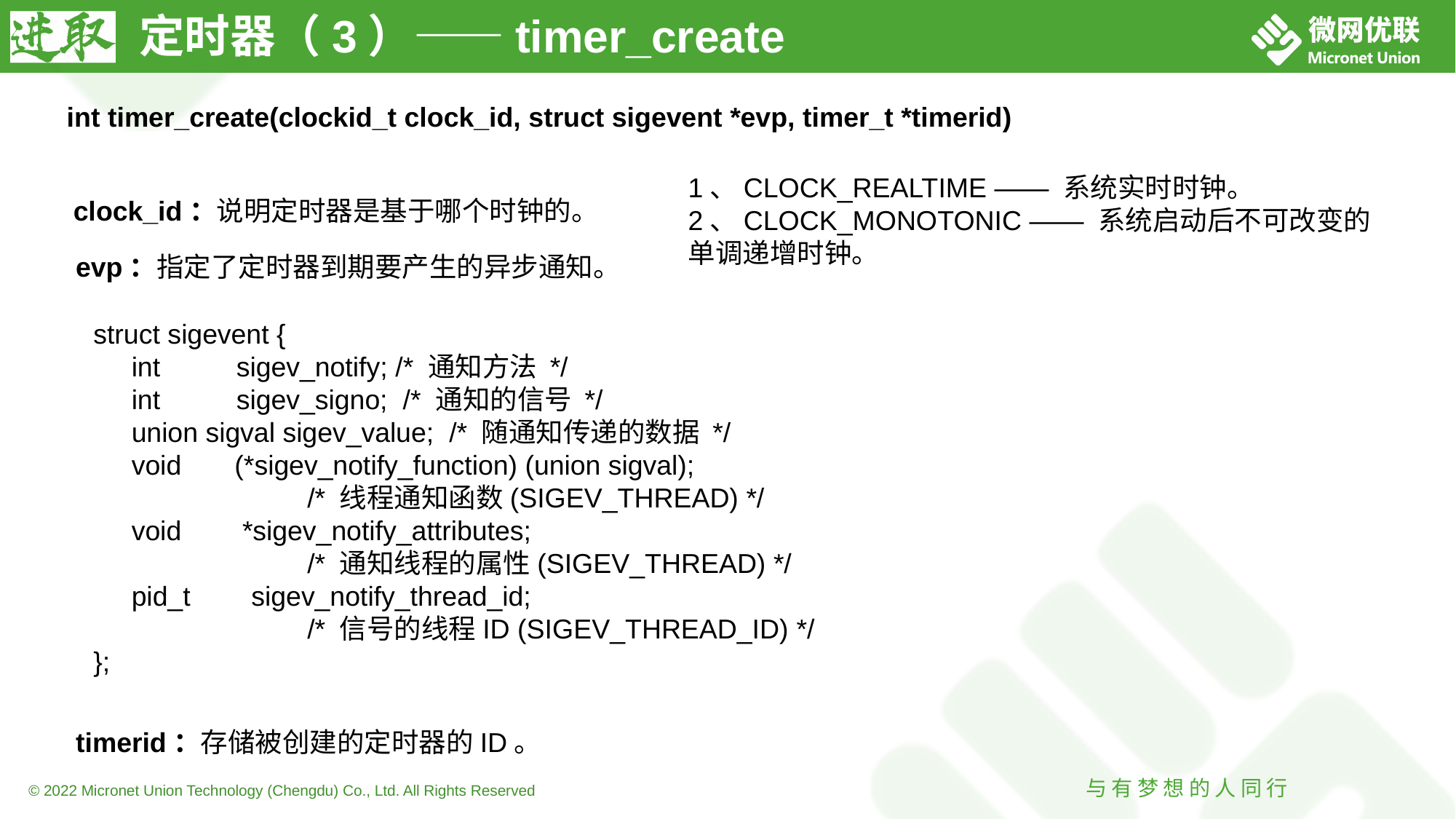

定时器（3）——timer_create
int timer_create(clockid_t clock_id, struct sigevent *evp, timer_t *timerid)
1、CLOCK_REALTIME —— 系统实时时钟。
2、CLOCK_MONOTONIC —— 系统启动后不可改变的单调递增时钟。
clock_id：说明定时器是基于哪个时钟的。
evp：指定了定时器到期要产生的异步通知。
struct sigevent {
     int          sigev_notify; /* 通知方法 */
     int          sigev_signo;  /* 通知的信号 */
     union sigval sigev_value;  /* 随通知传递的数据 */
     void       (*sigev_notify_function) (union sigval);
                            /* 线程通知函数(SIGEV_THREAD) */
     void        *sigev_notify_attributes;
                            /* 通知线程的属性(SIGEV_THREAD) */
     pid_t        sigev_notify_thread_id;
                            /* 信号的线程ID (SIGEV_THREAD_ID) */
};
timerid：存储被创建的定时器的ID。